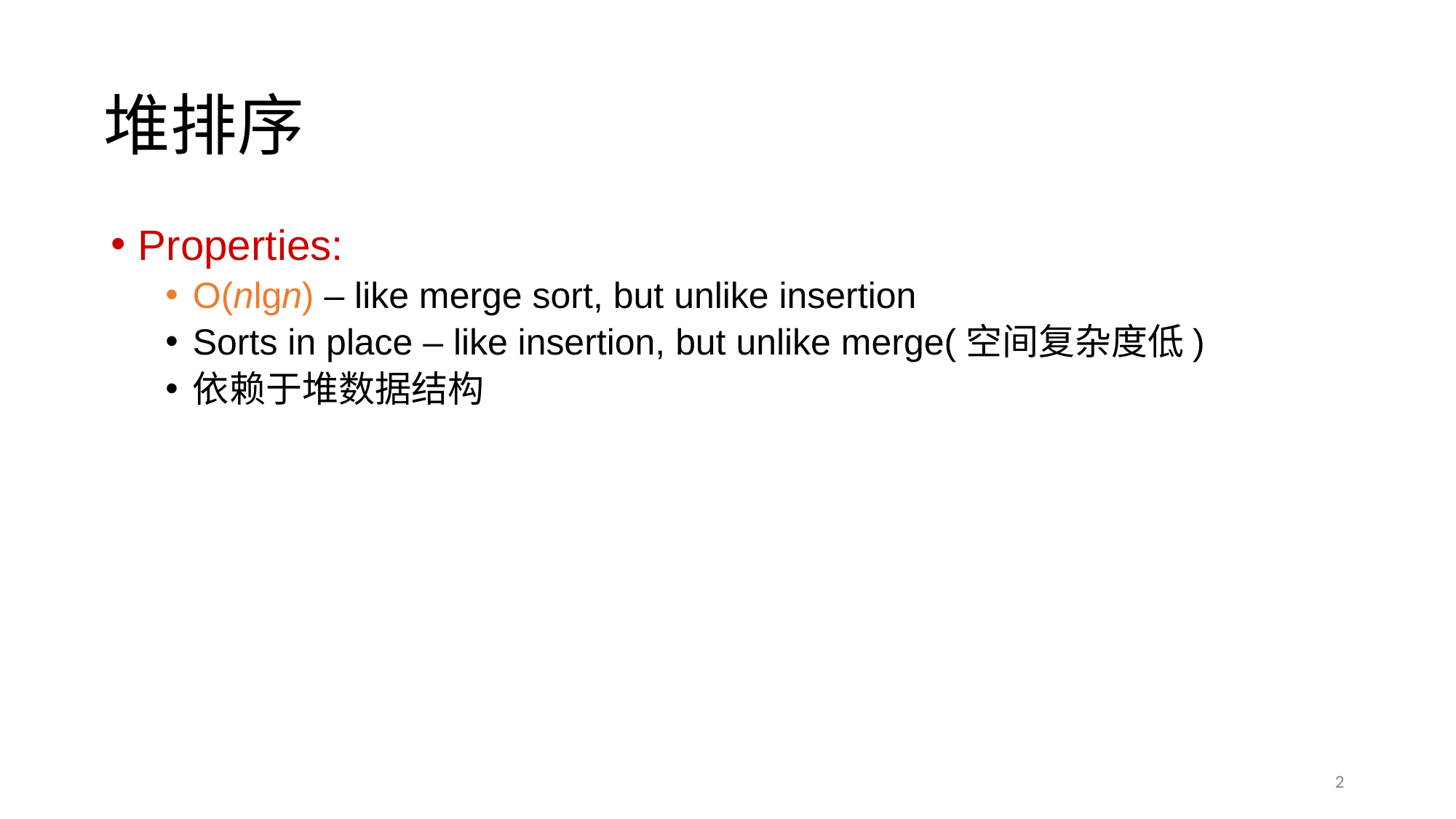

# 堆排序
Properties:
O(nlgn) – like merge sort, but unlike insertion
Sorts in place – like insertion, but unlike merge(空间复杂度低)
依赖于堆数据结构
2